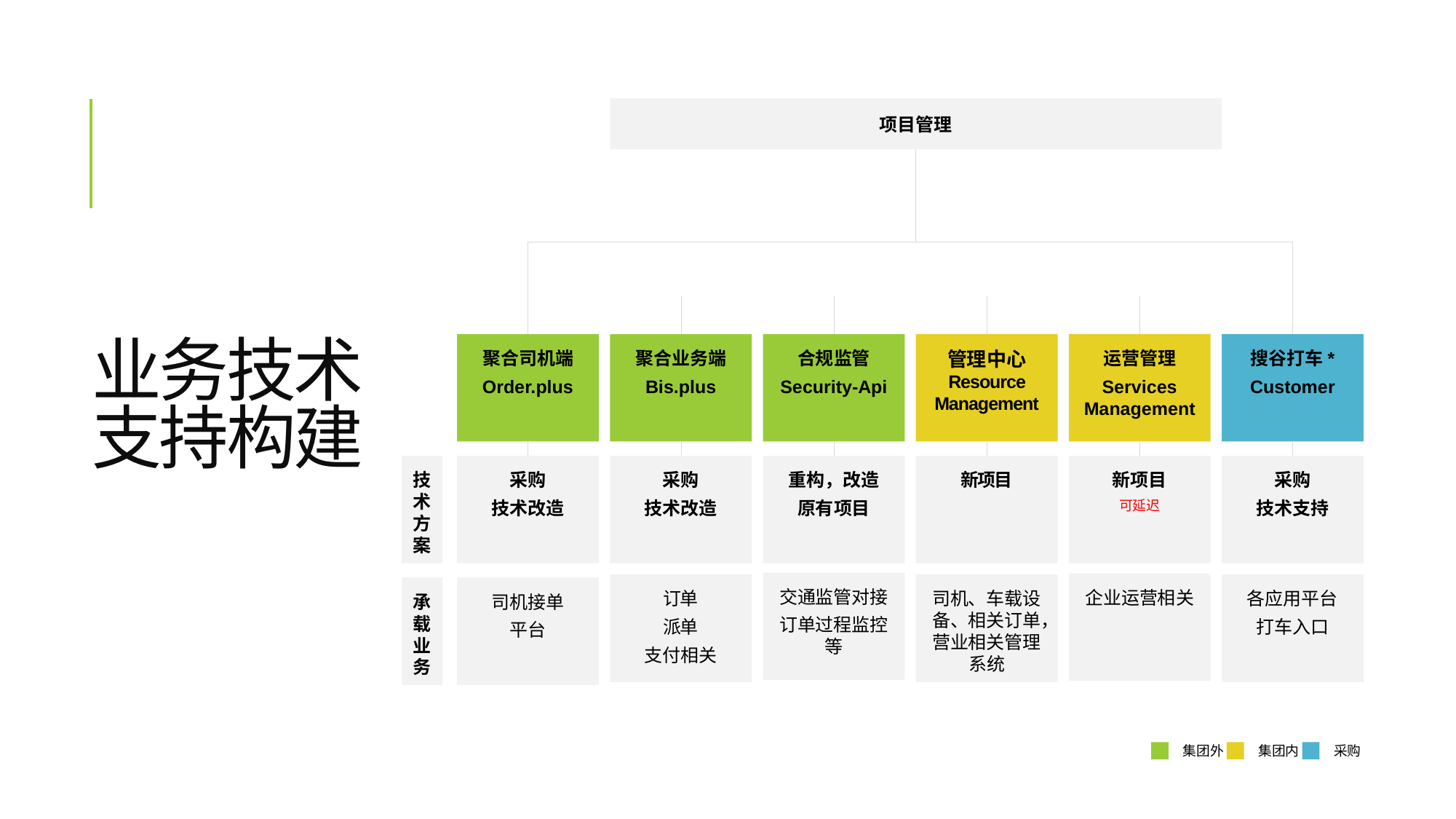

# 业务技术 支持构建
项目管理
聚合司机端
Order.plus
聚合业务端
Bis.plus
合规监管
Security-Api
管理中心
Resource Management
运营管理
Services Management
搜谷打车*
Customer
技术方案
采购
技术改造
采购
技术改造
重构，改造
原有项目
新项目
新项目
可延迟
采购
技术支持
交通监管对接
订单过程监控等
企业运营相关
订单
派单
支付相关
司机、车载设备、相关订单，营业相关管理系统
各应用平台
打车入口

承载业务
司机接单
平台
集团外
集团内
采购